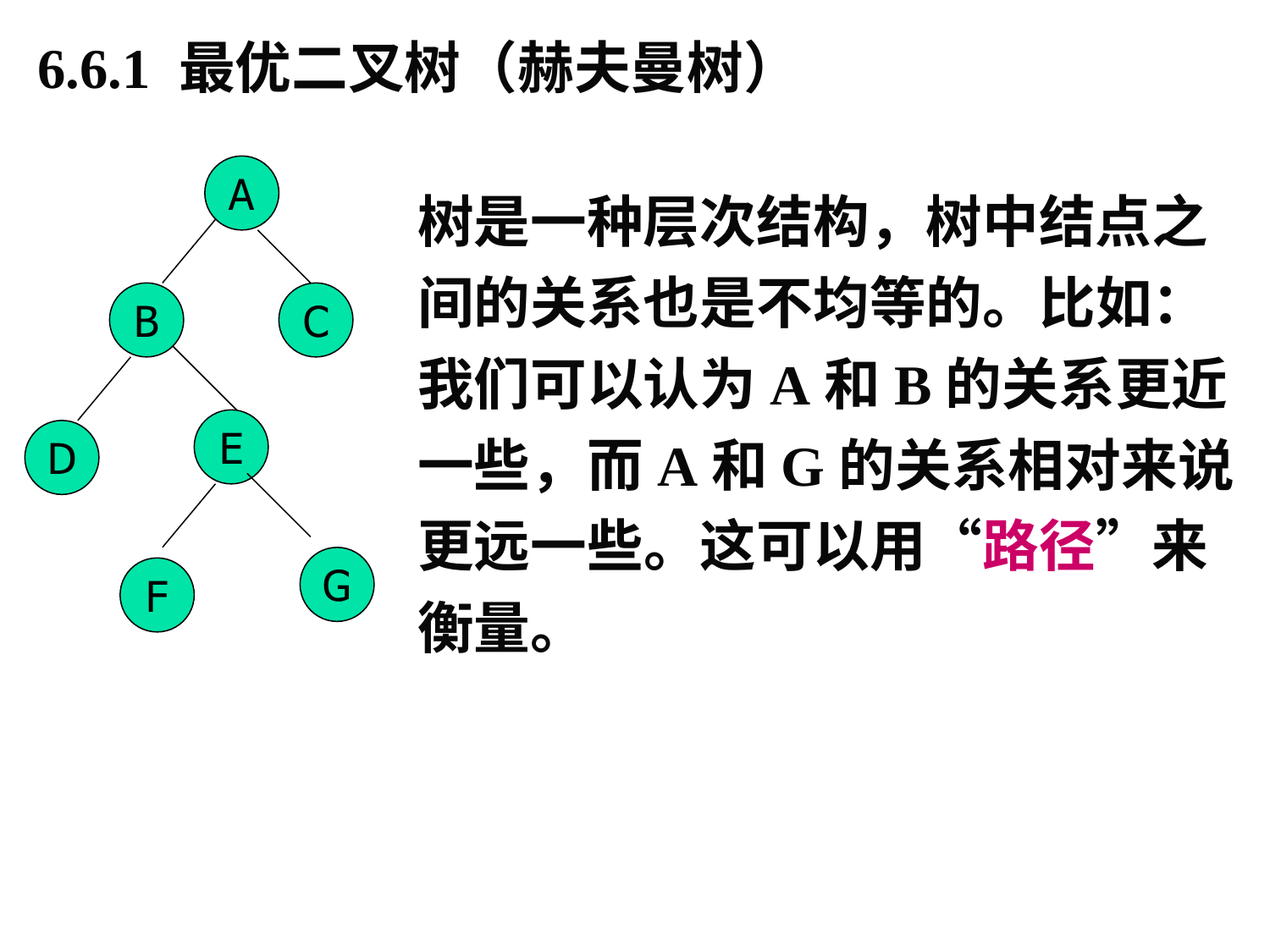

# 6.6.1 最优二叉树（赫夫曼树）
A

B
C

E
D

G
F
树是一种层次结构，树中结点之间的关系也是不均等的。比如：我们可以认为A和B的关系更近一些，而A和G的关系相对来说更远一些。这可以用“路径”来衡量。